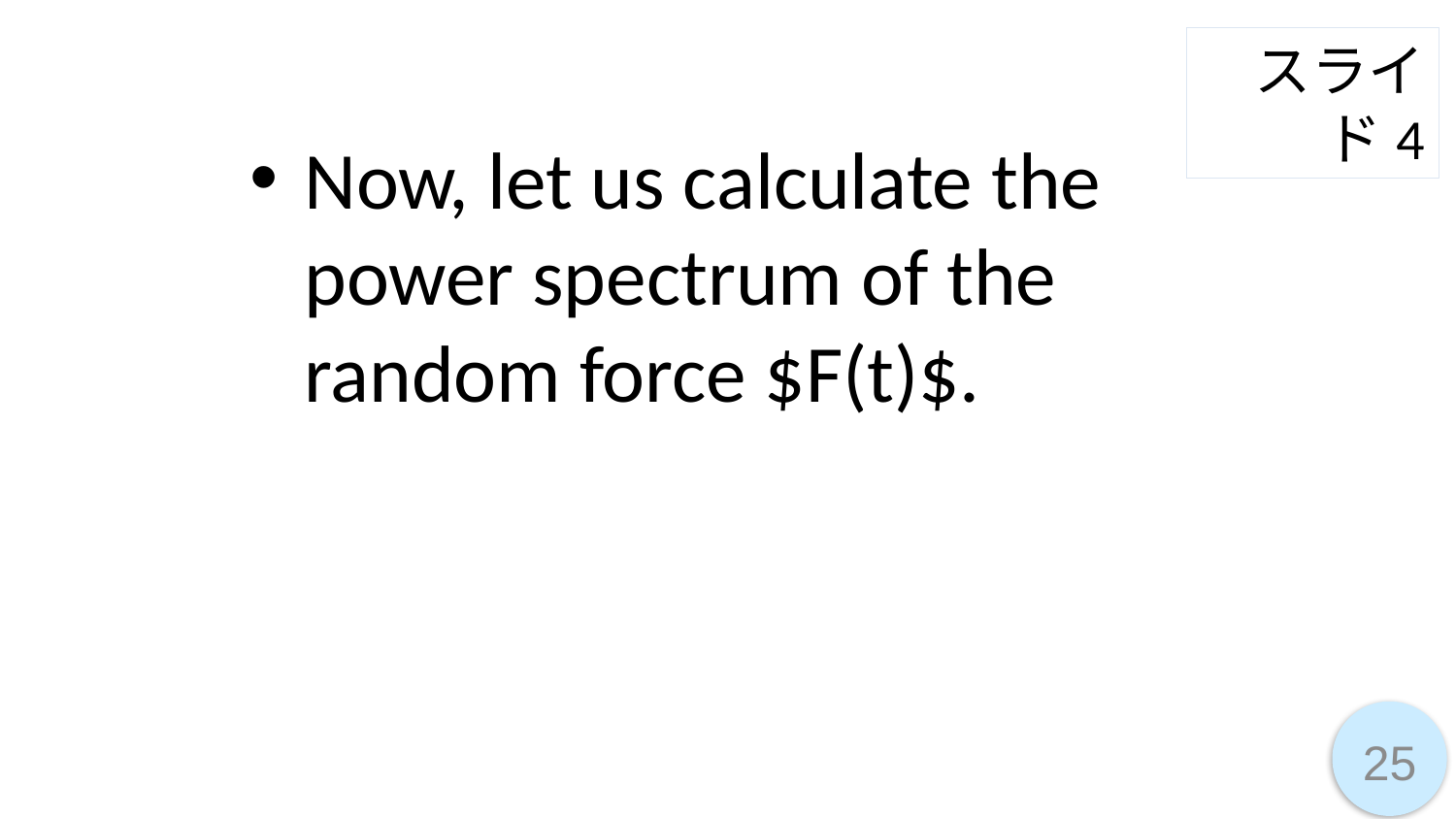

スライド4
Now, let us calculate the power spectrum of the random force $F(t)$.
25